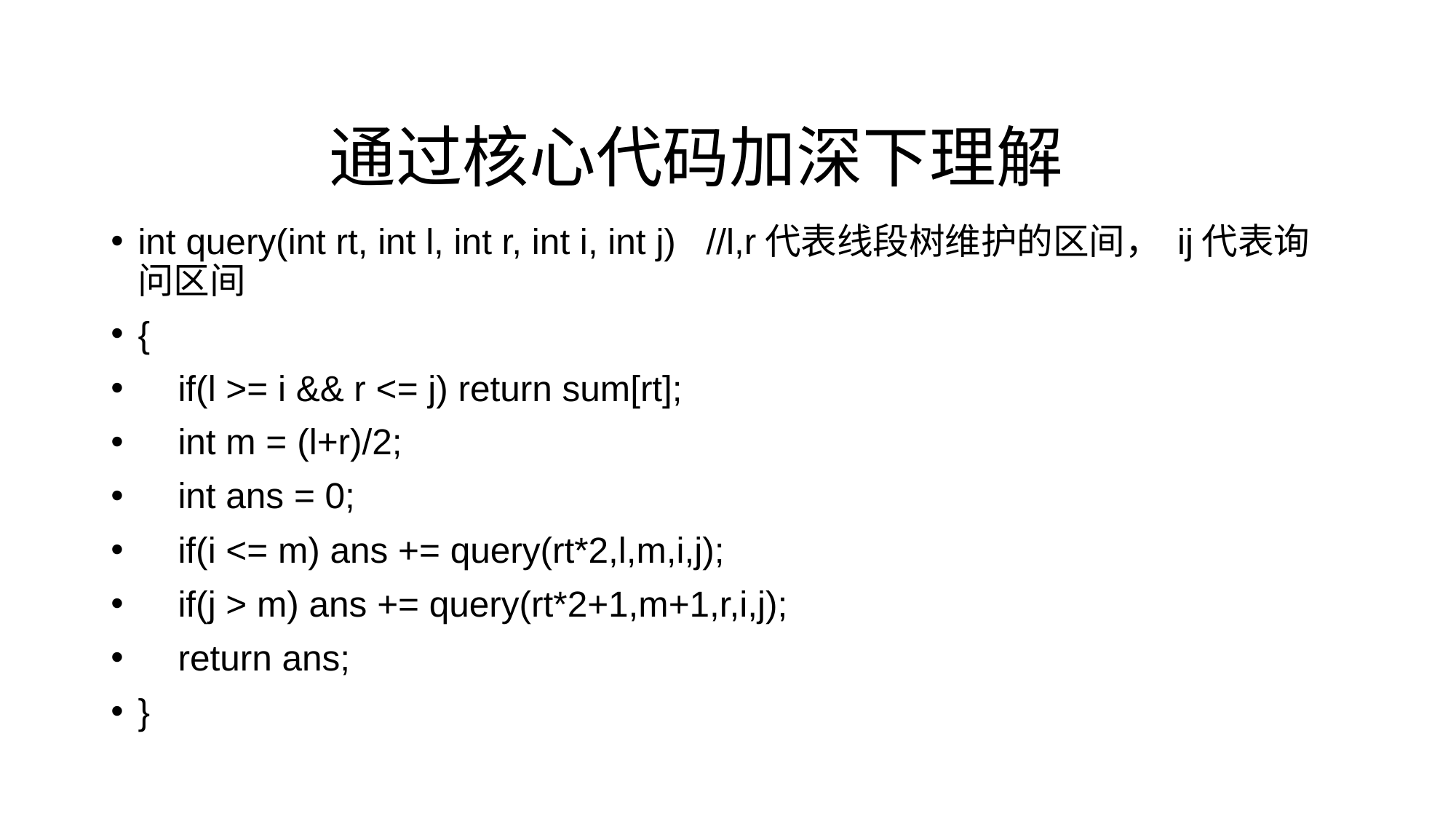

# 通过核心代码加深下理解
int query(int rt, int l, int r, int i, int j)   //l,r代表线段树维护的区间， ij代表询问区间
{
    if(l >= i && r <= j) return sum[rt];
    int m = (l+r)/2;
    int ans = 0;
    if(i <= m) ans += query(rt*2,l,m,i,j);
    if(j > m) ans += query(rt*2+1,m+1,r,i,j);
    return ans;
}